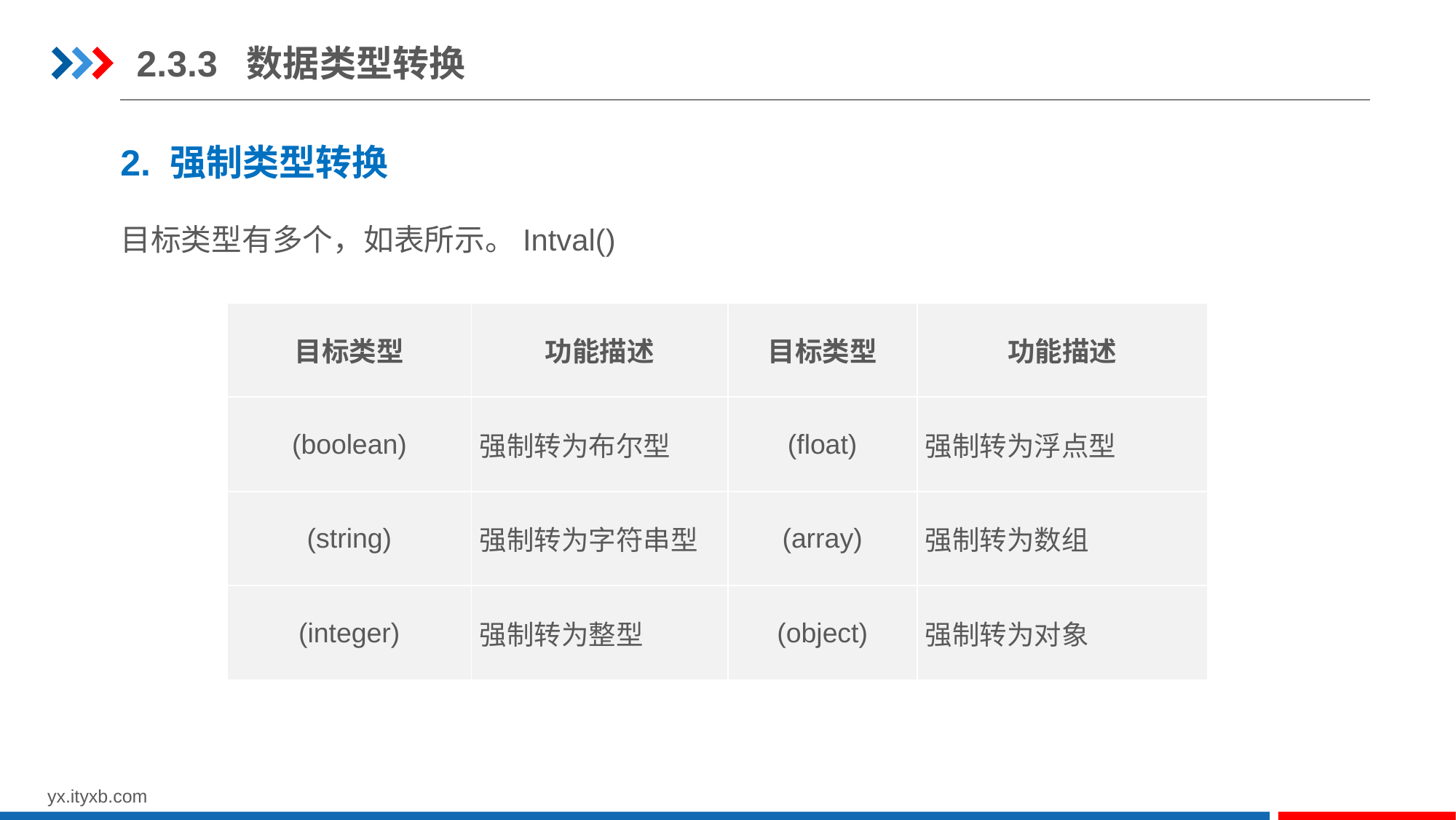

2.3.3  数据类型转换
2. 强制类型转换
目标类型有多个，如表所示。Intval()
| 目标类型 | 功能描述 | 目标类型 | 功能描述 |
| --- | --- | --- | --- |
| (boolean) | 强制转为布尔型 | (float) | 强制转为浮点型 |
| (string) | 强制转为字符串型 | (array) | 强制转为数组 |
| (integer) | 强制转为整型 | (object) | 强制转为对象 |